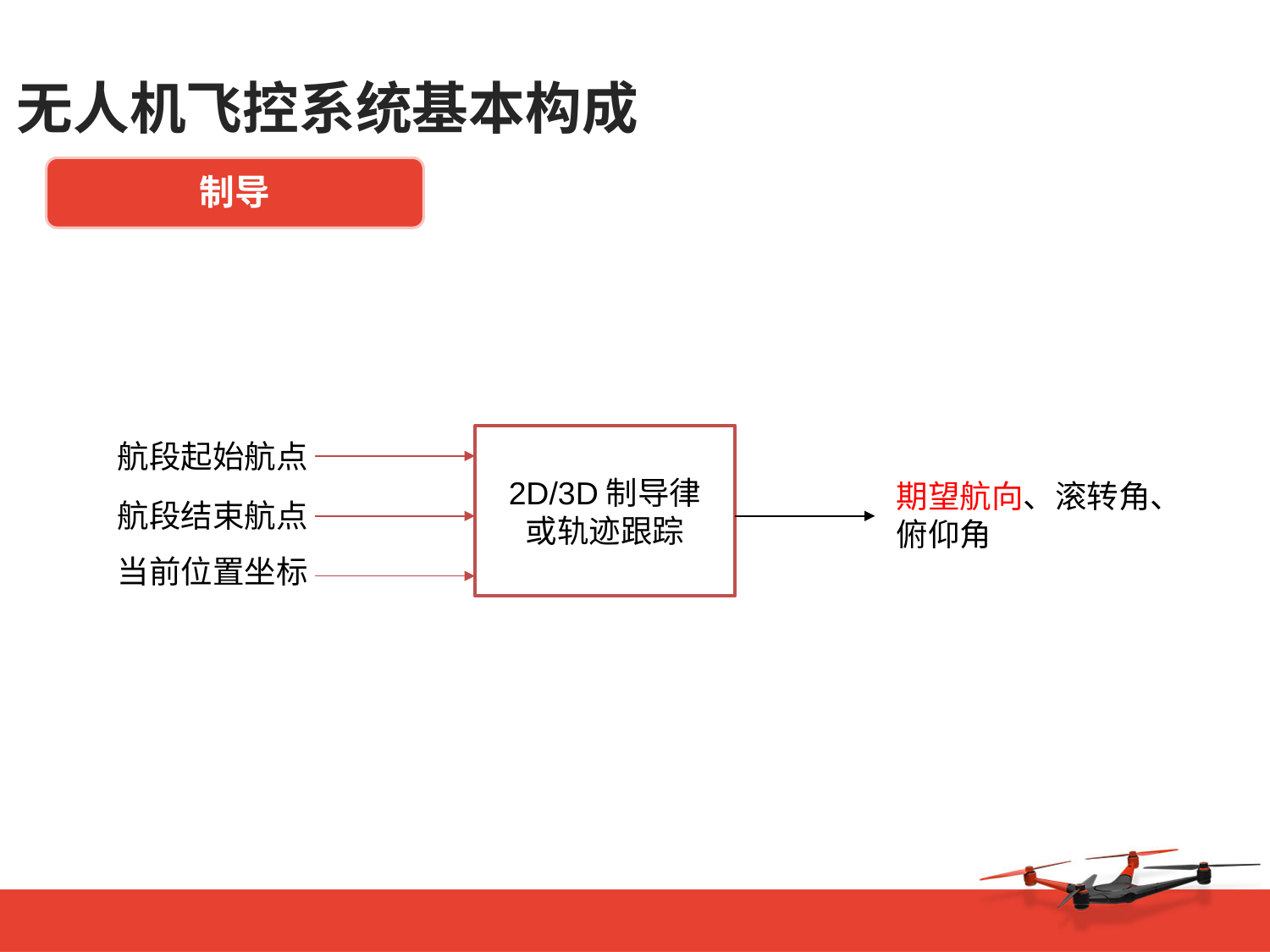

# 无人机飞控系统基本构成

制导
2D/3D制导律
或轨迹跟踪
航段起始航点
期望航向、滚转角、俯仰角
航段结束航点
当前位置坐标